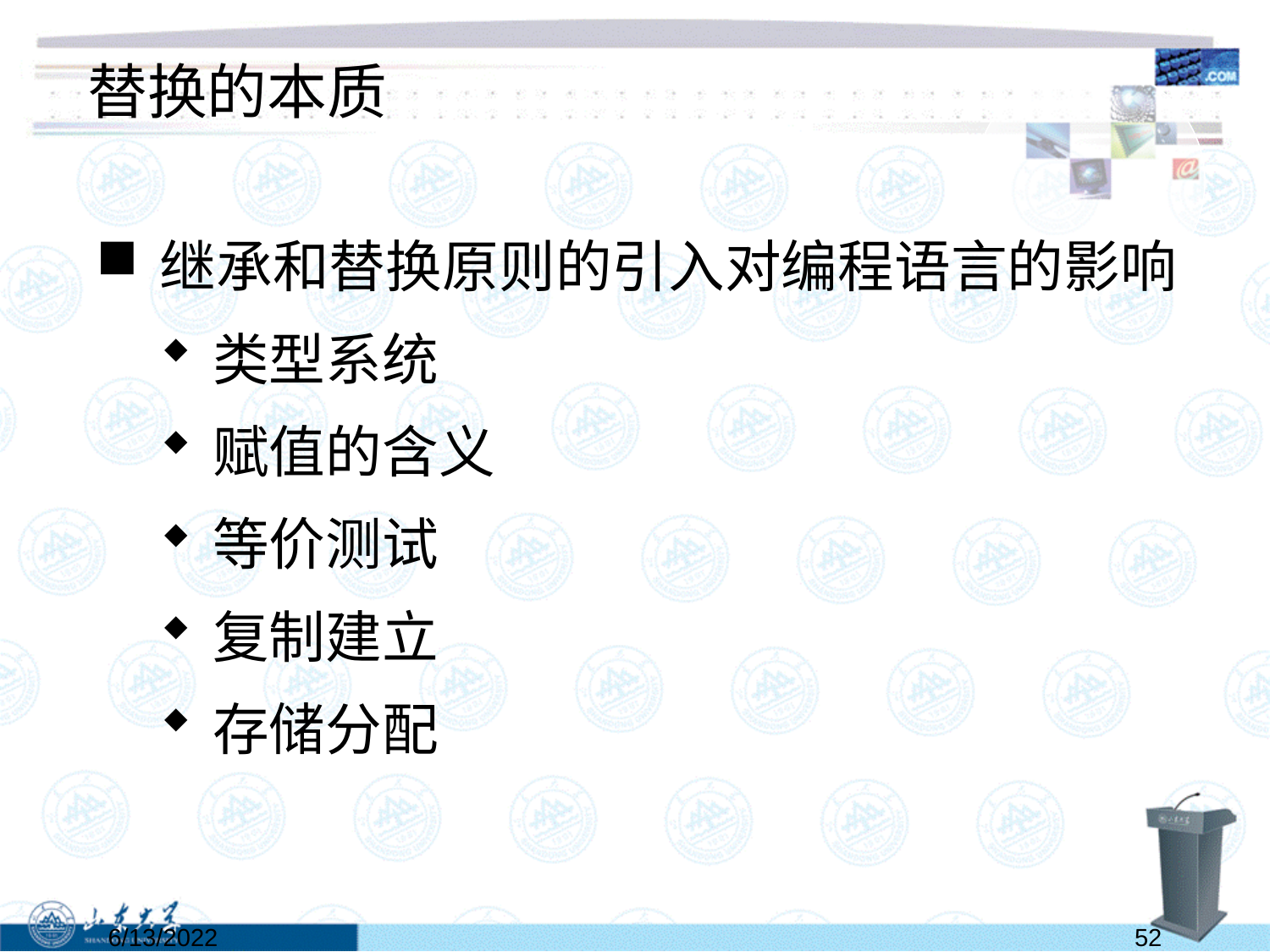

# 替换的本质
继承和替换原则的引入对编程语言的影响
类型系统
赋值的含义
等价测试
复制建立
存储分配
6/13/2022
52